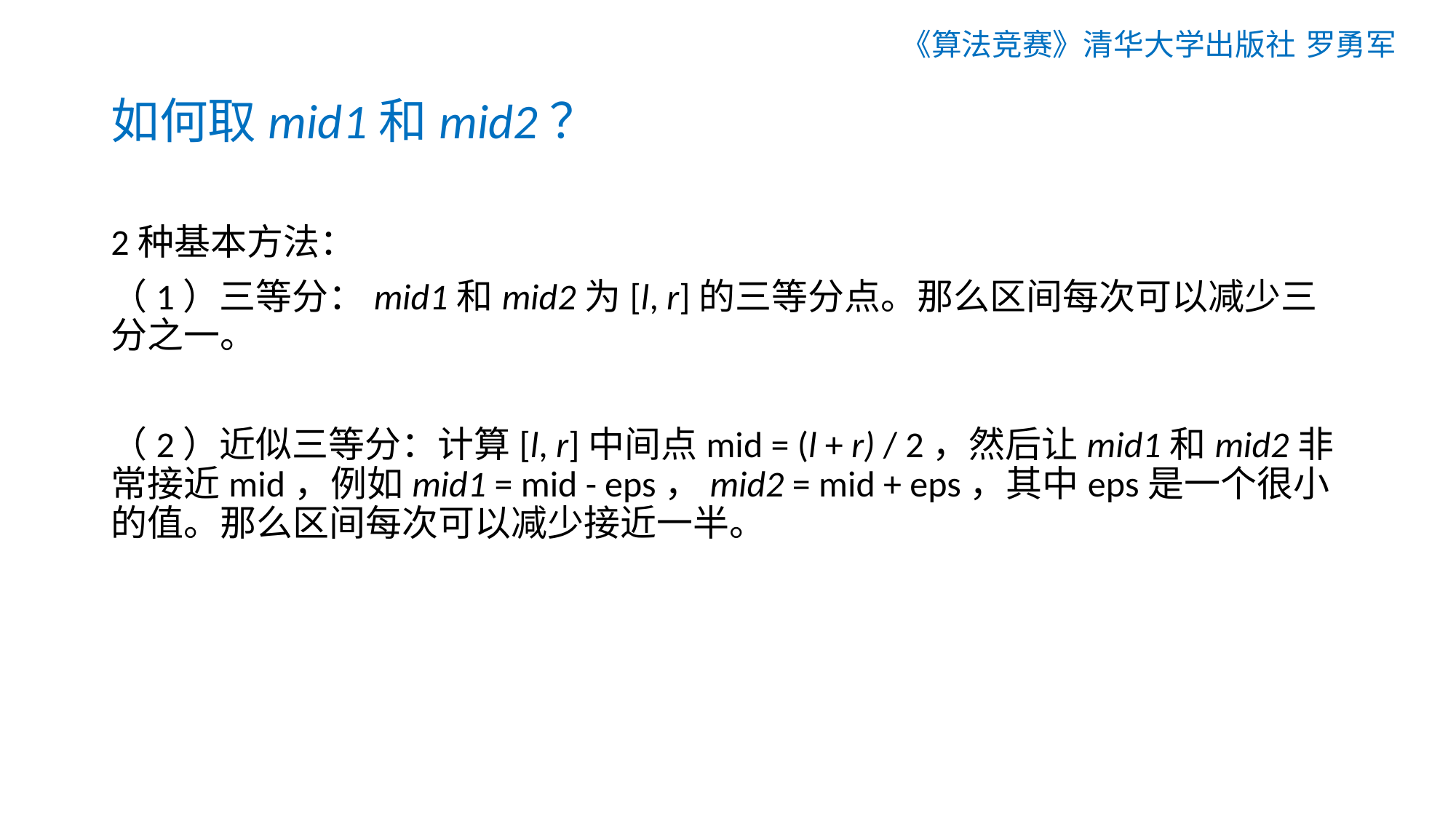

《算法竞赛》清华大学出版社 罗勇军
# 如何取mid1和mid2？
2种基本方法：
（1）三等分：mid1和mid2为[l, r]的三等分点。那么区间每次可以减少三分之一。

（2）近似三等分：计算[l, r]中间点mid = (l + r) / 2，然后让mid1和mid2非常接近mid，例如mid1 = mid - eps，mid2 = mid + eps，其中eps是一个很小的值。那么区间每次可以减少接近一半。